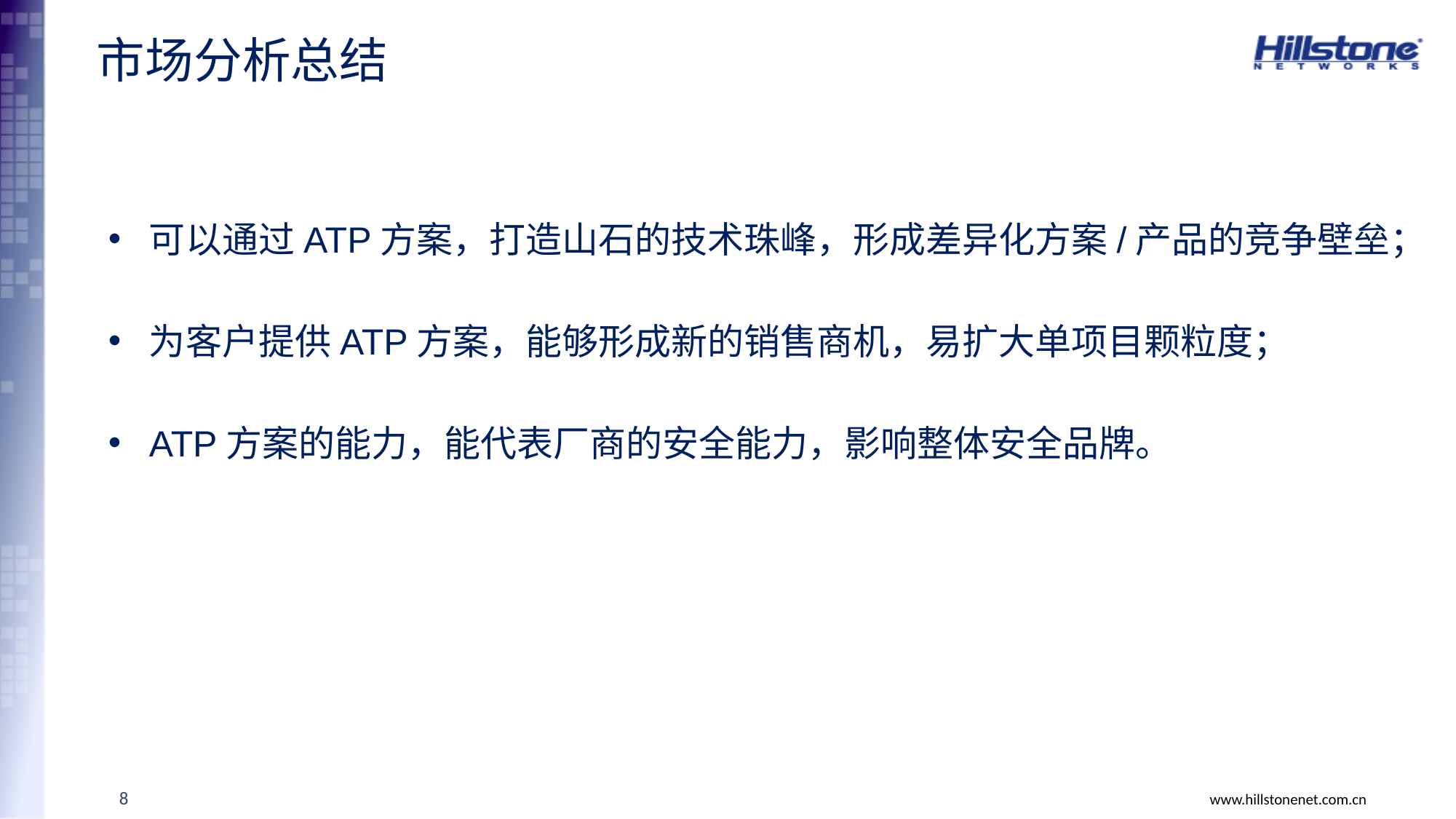

# 市场分析总结
可以通过ATP方案，打造山石的技术珠峰，形成差异化方案/产品的竞争壁垒；

为客户提供ATP方案，能够形成新的销售商机，易扩大单项目颗粒度；

ATP方案的能力，能代表厂商的安全能力，影响整体安全品牌。